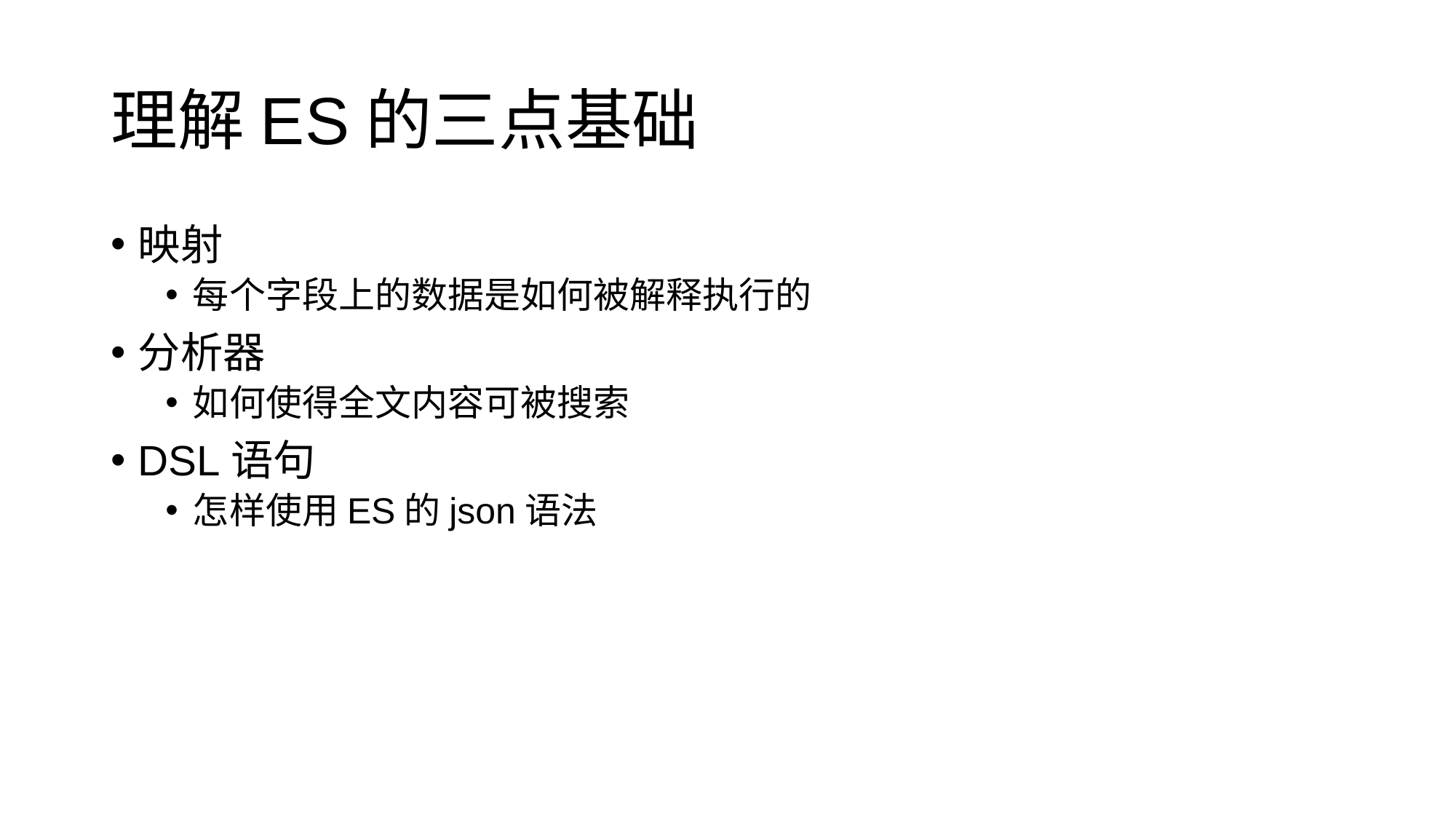

# 理解ES的三点基础
映射
每个字段上的数据是如何被解释执行的
分析器
如何使得全文内容可被搜索
DSL语句
怎样使用ES的json语法